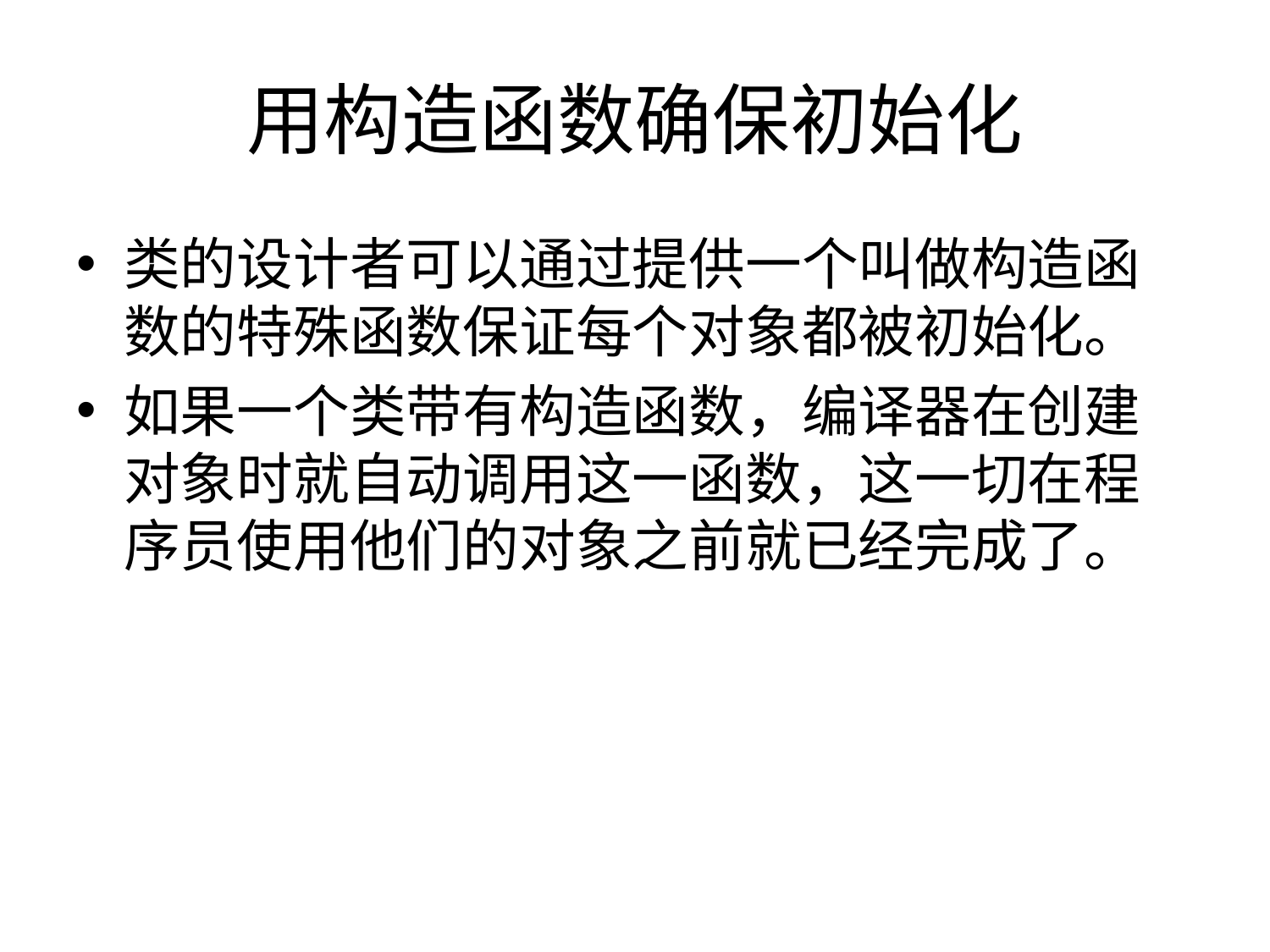

# 用构造函数确保初始化
类的设计者可以通过提供一个叫做构造函数的特殊函数保证每个对象都被初始化。
如果一个类带有构造函数，编译器在创建对象时就自动调用这一函数，这一切在程序员使用他们的对象之前就已经完成了。